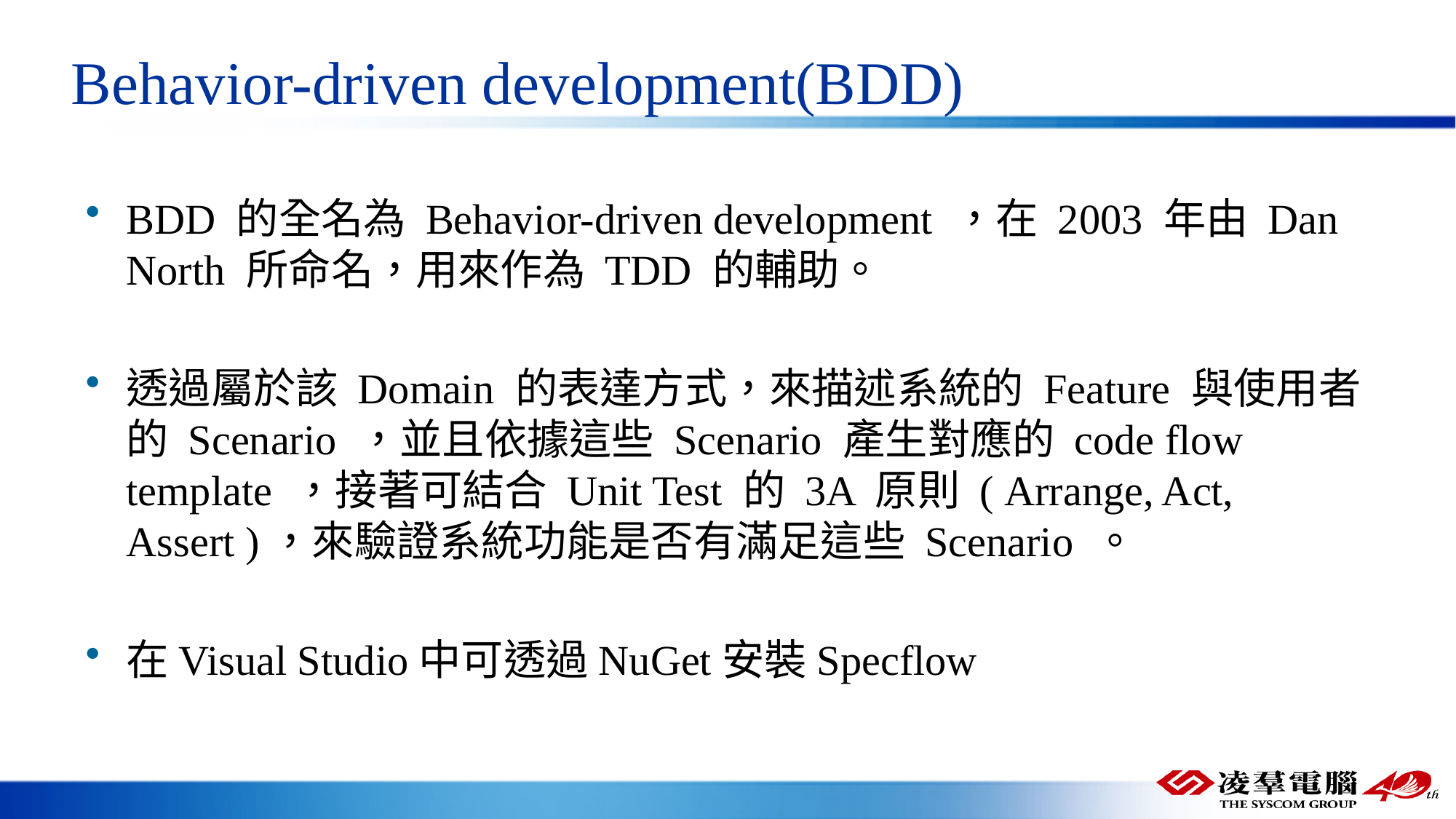

# Behavior-driven development(BDD)
BDD 的全名為 Behavior-driven development ，在 2003 年由 Dan North 所命名，用來作為 TDD 的輔助。

透過屬於該 Domain 的表達方式，來描述系統的 Feature 與使用者的 Scenario ，並且依據這些 Scenario 產生對應的 code flow template ，接著可結合 Unit Test 的 3A 原則 ( Arrange, Act, Assert )，來驗證系統功能是否有滿足這些 Scenario 。

在Visual Studio中可透過NuGet安裝Specflow